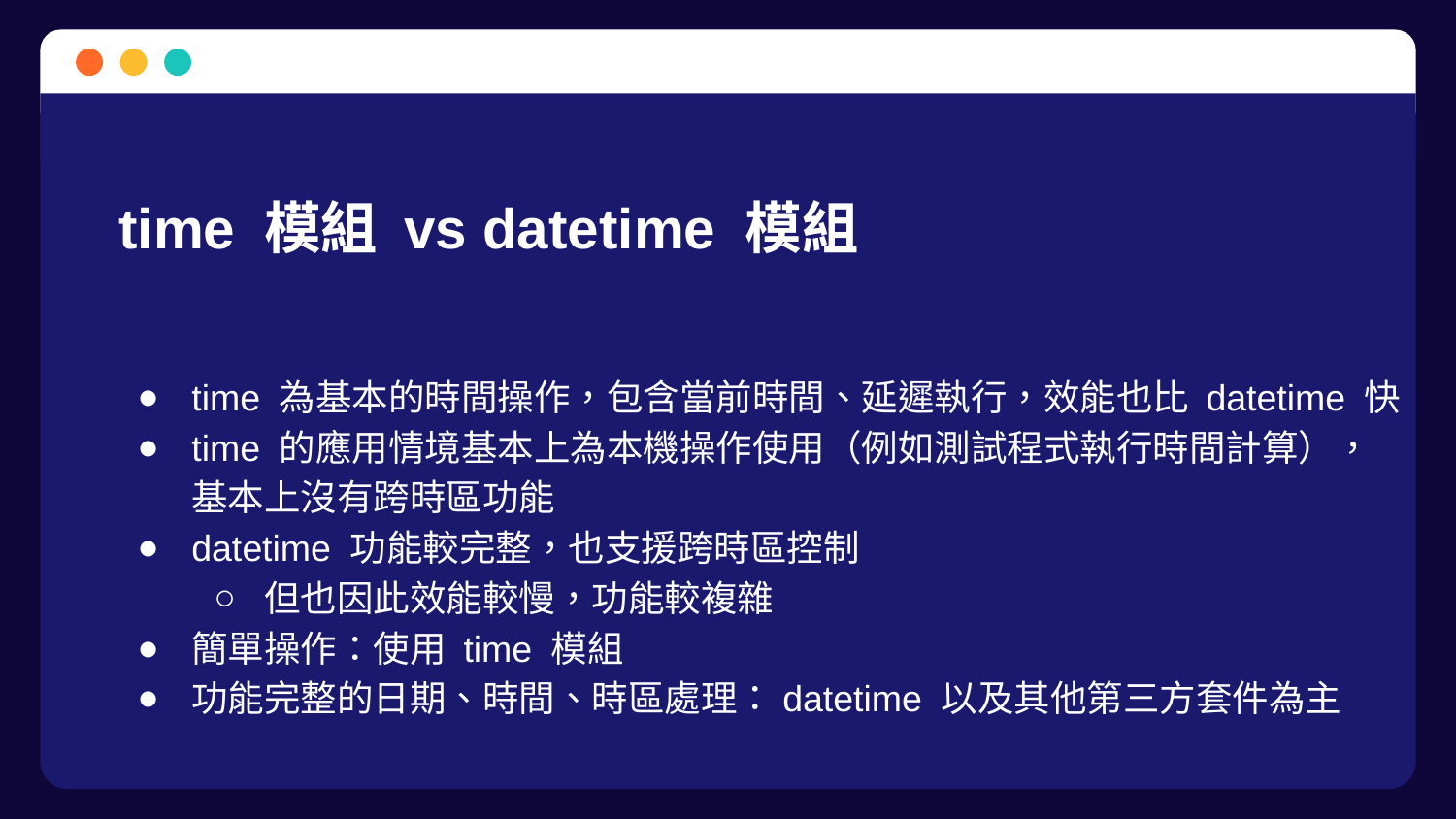

# time 模組 vs datetime 模組
time 為基本的時間操作，包含當前時間、延遲執行，效能也比 datetime 快
time 的應用情境基本上為本機操作使用（例如測試程式執行時間計算），基本上沒有跨時區功能
datetime 功能較完整，也支援跨時區控制
但也因此效能較慢，功能較複雜
簡單操作：使用 time 模組
功能完整的日期、時間、時區處理：datetime 以及其他第三方套件為主